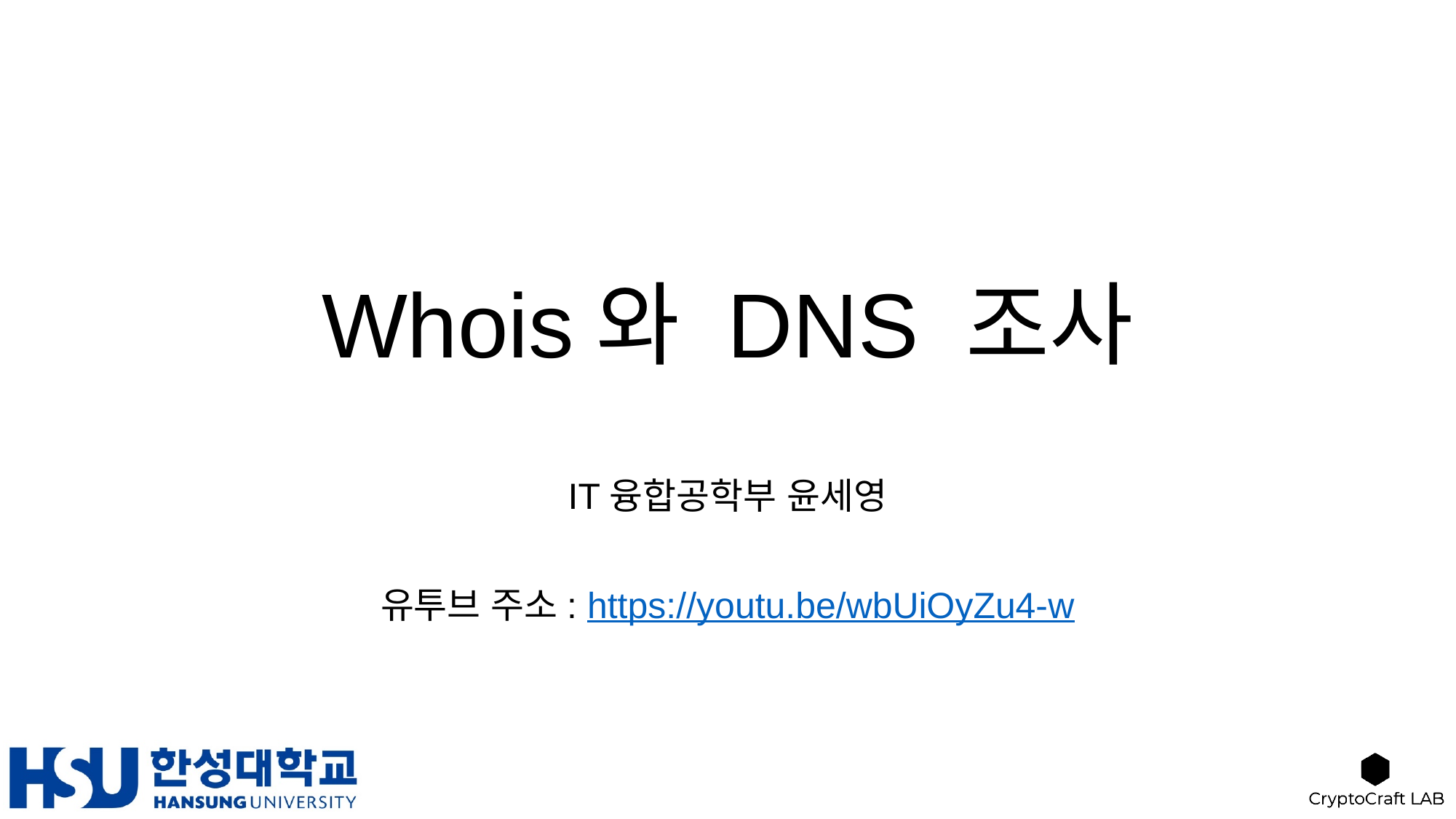

# Whois와 DNS 조사
IT융합공학부 윤세영

유투브 주소: https://youtu.be/wbUiOyZu4-w